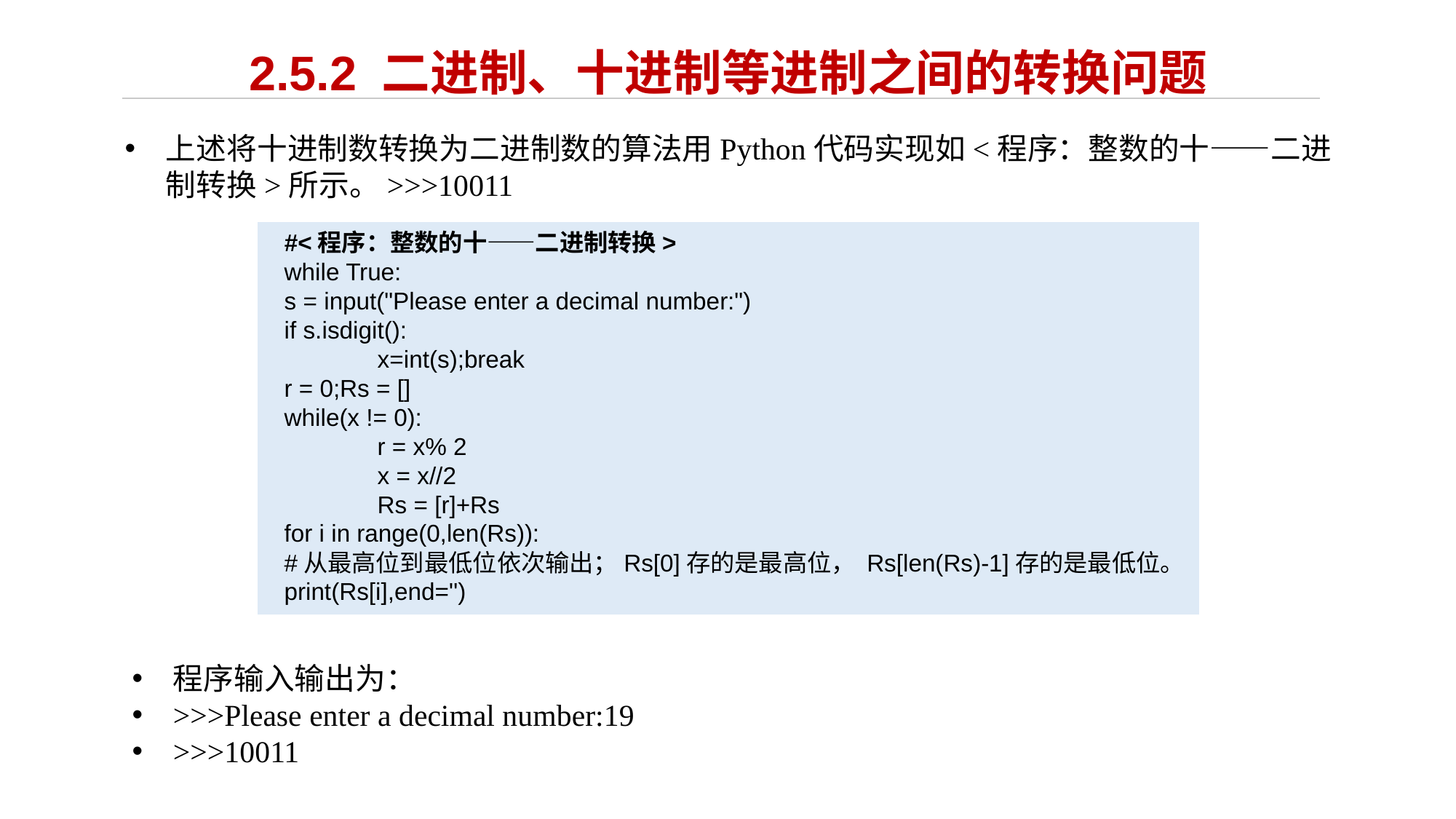

# 2.5.2 二进制、十进制等进制之间的转换问题
上述将十进制数转换为二进制数的算法用Python代码实现如<程序：整数的十——二进制转换>所示。>>>10011
#<程序：整数的十——二进制转换>
while True:
s = input("Please enter a decimal number:")
if s.isdigit():
	x=int(s);break
r = 0;Rs = []
while(x != 0):
	r = x% 2
	x = x//2
	Rs = [r]+Rs
for i in range(0,len(Rs)):
#从最高位到最低位依次输出；Rs[0]存的是最高位， Rs[len(Rs)-1]存的是最低位。
print(Rs[i],end='')
程序输入输出为：
>>>Please enter a decimal number:19
>>>10011